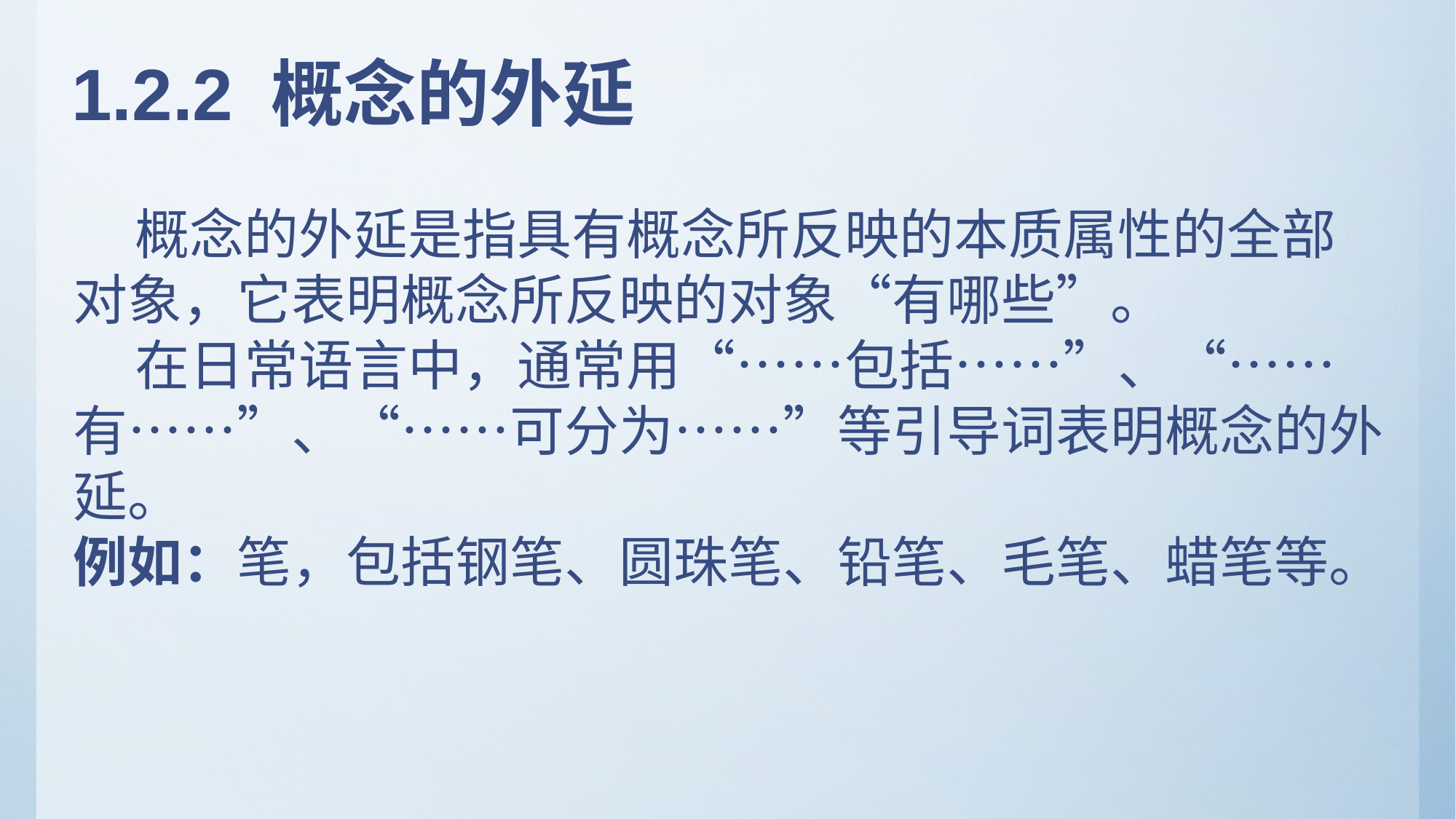

# 1.2.2 概念的外延
    概念的外延是指具有概念所反映的本质属性的全部对象，它表明概念所反映的对象“有哪些”。
    在日常语言中，通常用“……包括……”、“……有……”、“……可分为……”等引导词表明概念的外延。
例如：笔，包括钢笔、圆珠笔、铅笔、毛笔、蜡笔等。